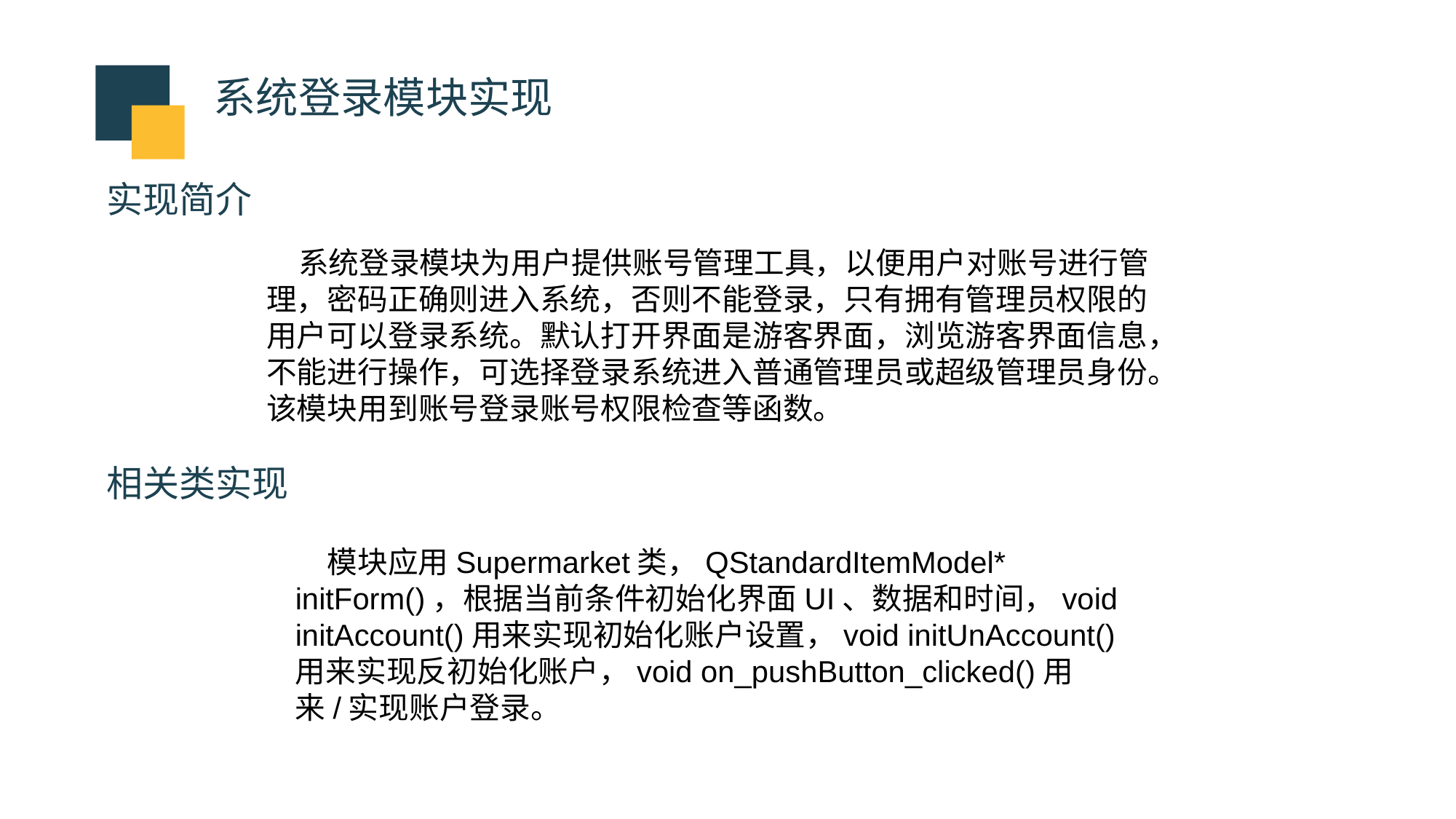

系统登录模块实现
实现简介
系统登录模块为用户提供账号管理工具，以便用户对账号进行管理，密码正确则进入系统，否则不能登录，只有拥有管理员权限的用户可以登录系统。默认打开界面是游客界面，浏览游客界面信息，不能进行操作，可选择登录系统进入普通管理员或超级管理员身份。该模块用到账号登录账号权限检查等函数。
相关类实现
模块应用Supermarket类，QStandardItemModel* initForm()，根据当前条件初始化界面UI、数据和时间，void initAccount()用来实现初始化账户设置，void initUnAccount()用来实现反初始化账户，void on_pushButton_clicked()用来/实现账户登录。